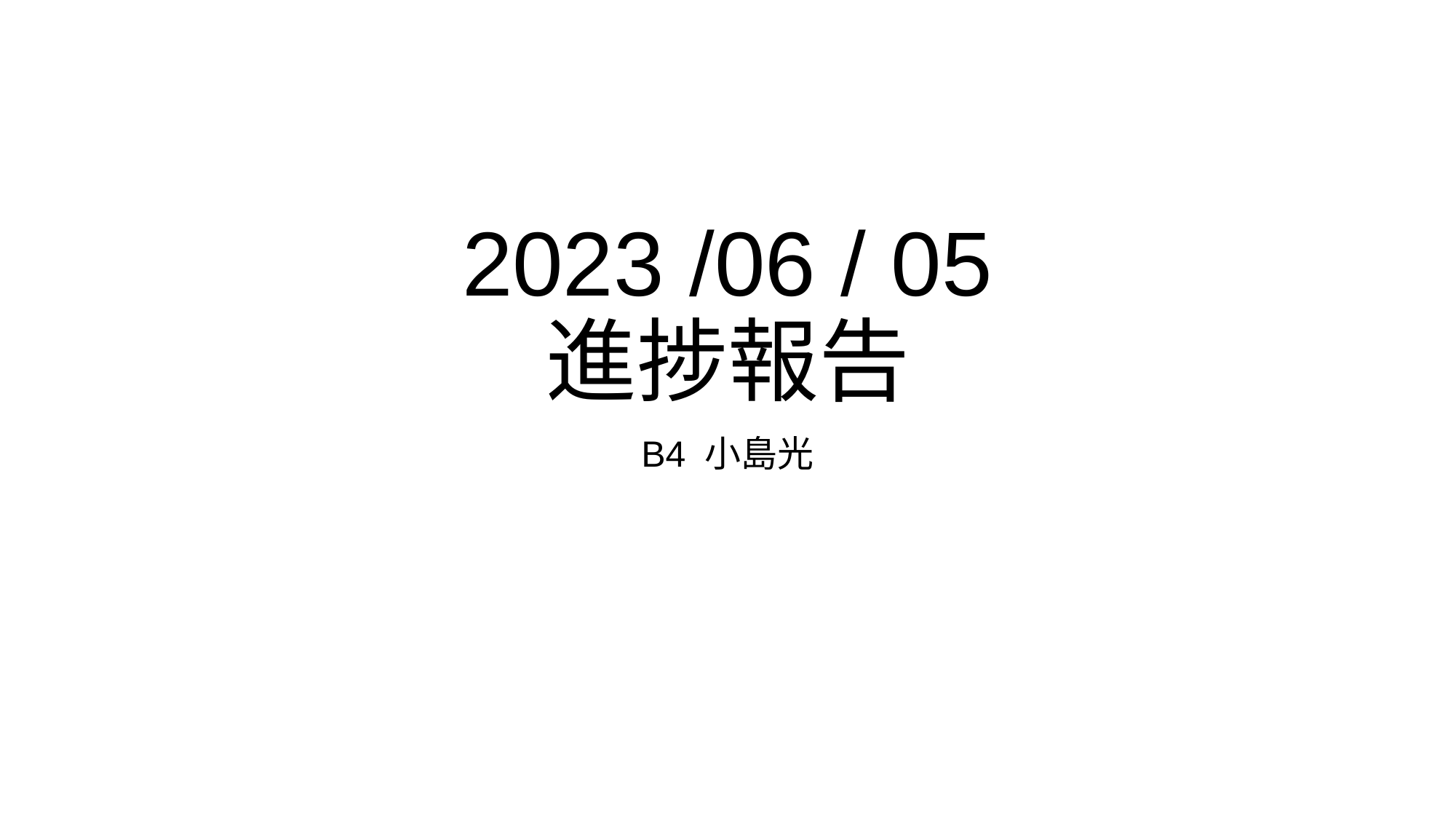

# 2023 /06 / 05 進捗報告
B4 小島光